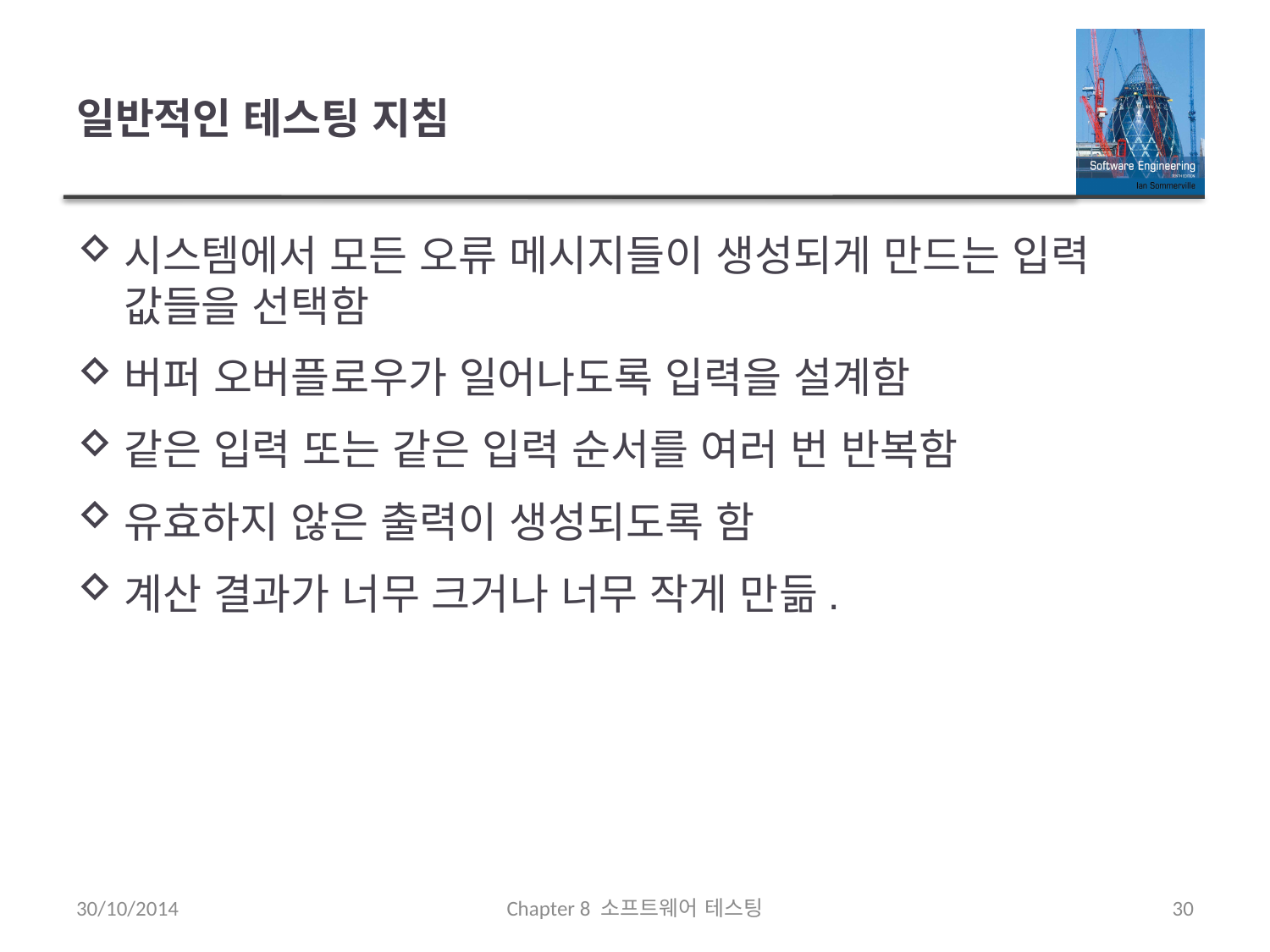

# 일반적인 테스팅 지침
시스템에서 모든 오류 메시지들이 생성되게 만드는 입력 값들을 선택함
버퍼 오버플로우가 일어나도록 입력을 설계함
같은 입력 또는 같은 입력 순서를 여러 번 반복함
유효하지 않은 출력이 생성되도록 함
계산 결과가 너무 크거나 너무 작게 만듦.

30/10/2014
Chapter 8 소프트웨어 테스팅
30